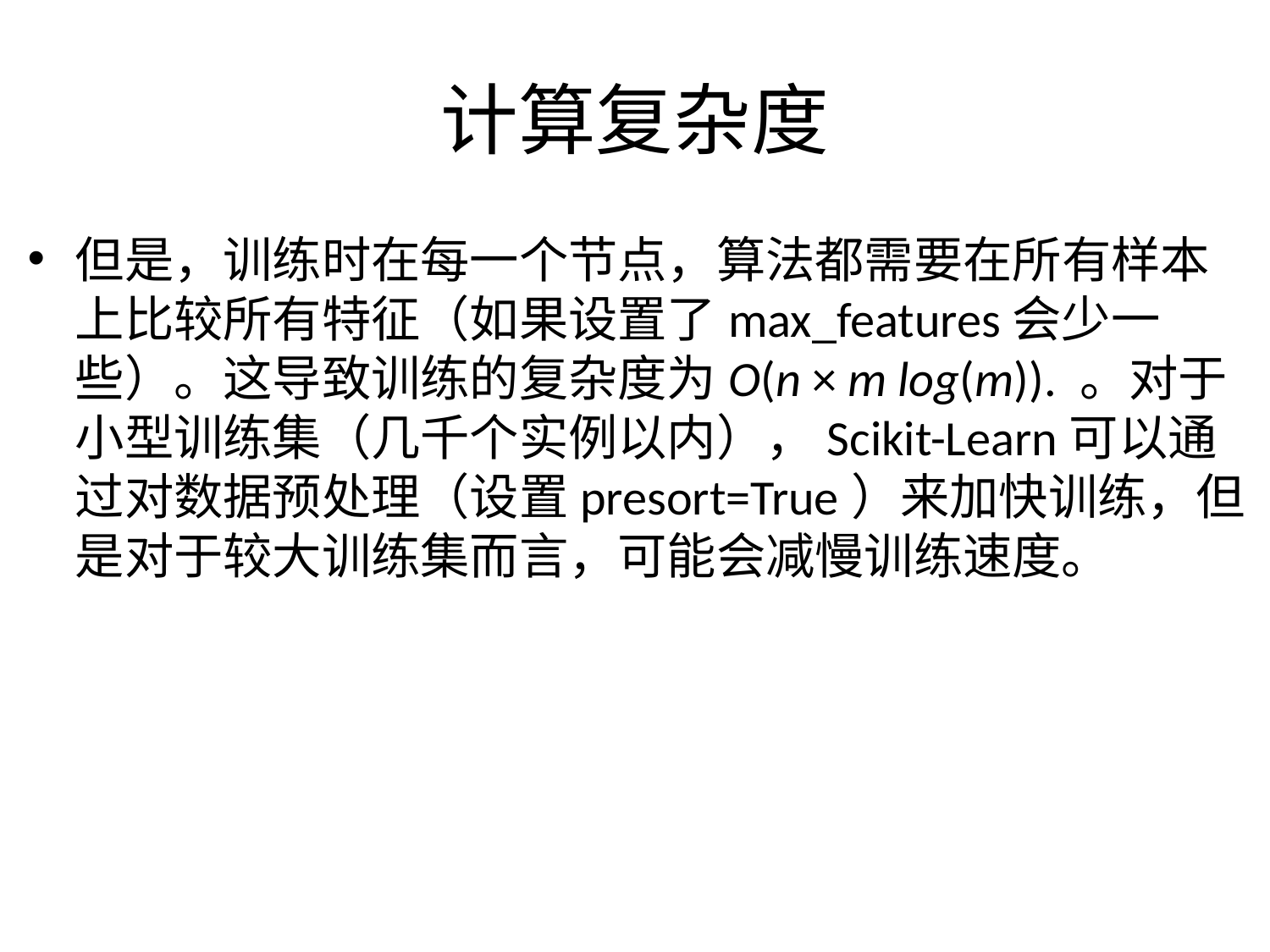

# 计算复杂度
但是，训练时在每一个节点，算法都需要在所有样本上比较所有特征（如果设置了max_features会少一些）。这导致训练的复杂度为O(n × m log(m)). 。对于小型训练集（几千个实例以内），Scikit-Learn可以通过对数据预处理（设置presort=True）来加快训练，但是对于较大训练集而言，可能会减慢训练速度。